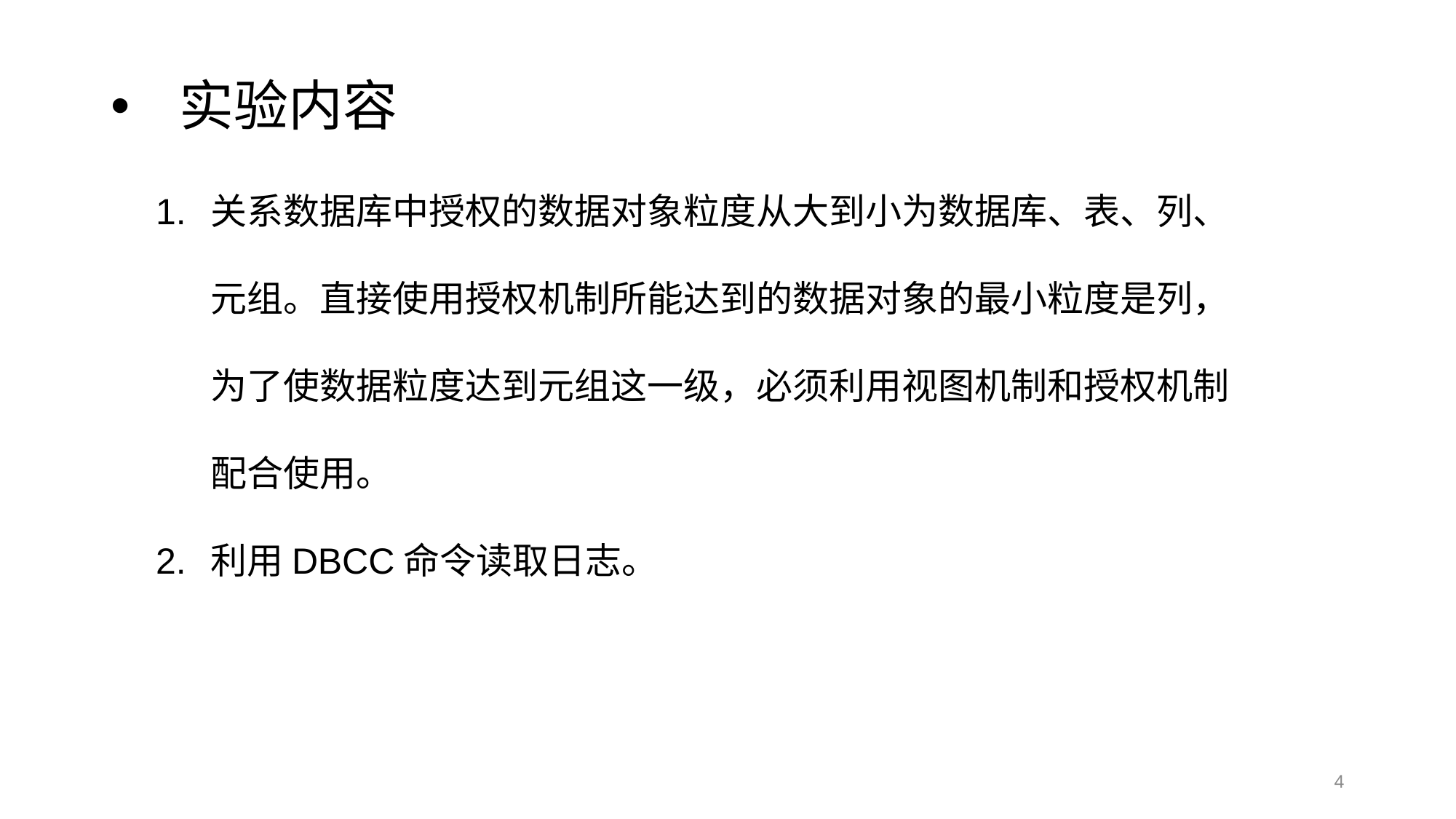

# 实验内容
关系数据库中授权的数据对象粒度从大到小为数据库、表、列、元组。直接使用授权机制所能达到的数据对象的最小粒度是列，为了使数据粒度达到元组这一级，必须利用视图机制和授权机制配合使用。
利用DBCC命令读取日志。

4